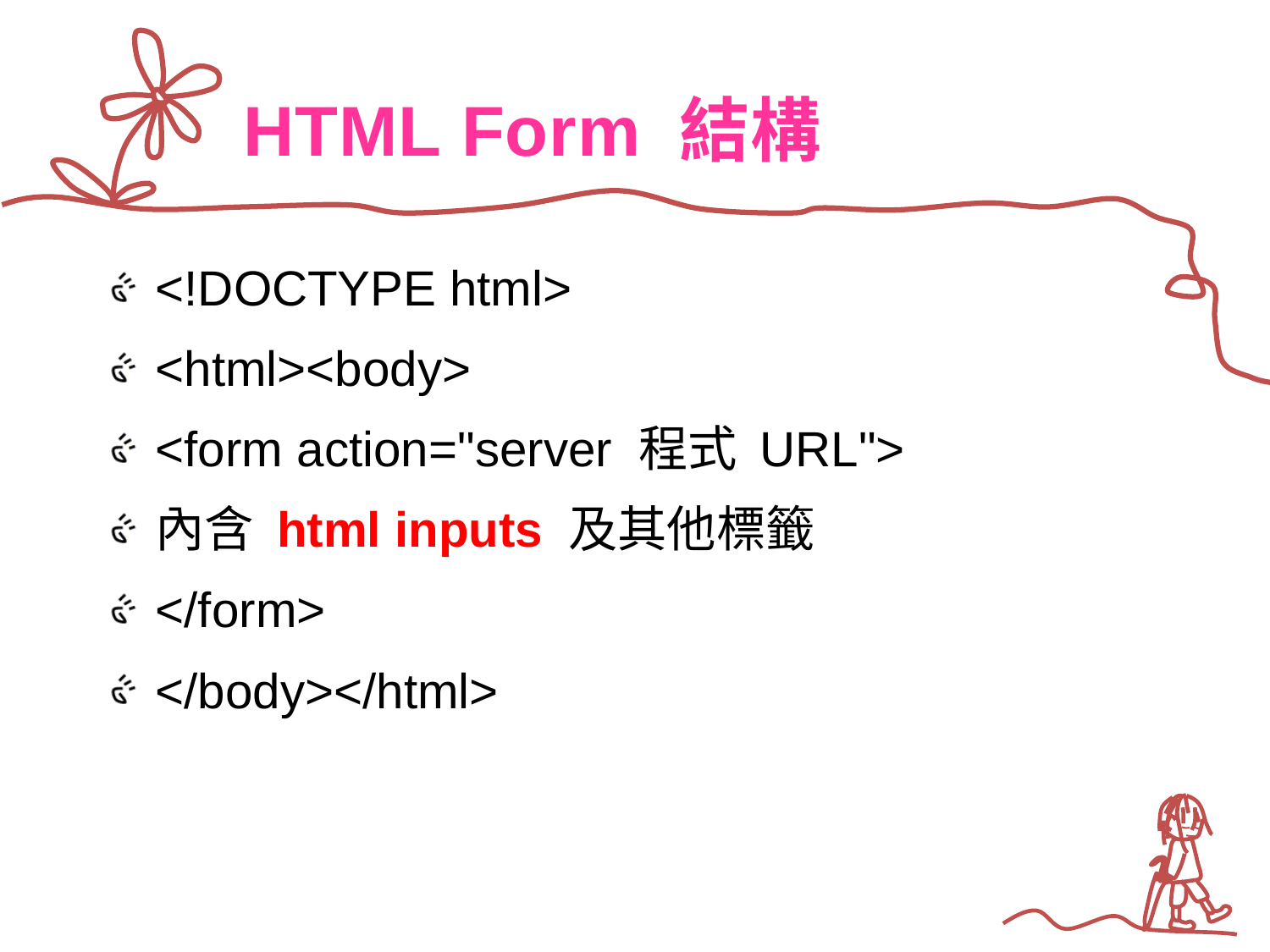

# HTML Form 結構
<!DOCTYPE html>
<html><body>
<form action="server 程式 URL">
內含 html inputs 及其他標籤
</form>
</body></html>